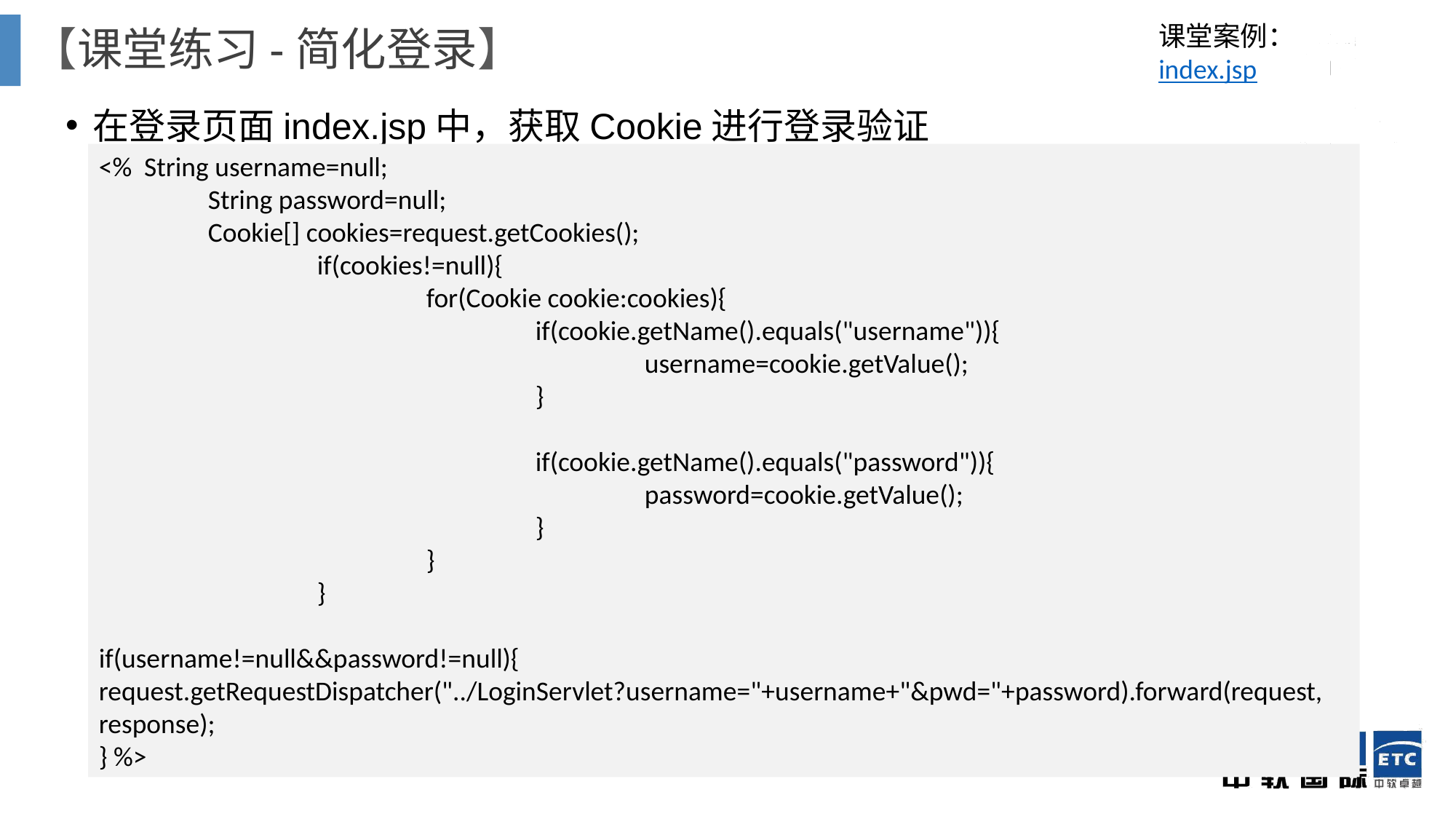

# 【课堂练习-简化登录】
课堂案例：
index.jsp
在登录页面index.jsp中，获取Cookie进行登录验证
<%  String username=null;
	String password=null;
	Cookie[] cookies=request.getCookies();
		if(cookies!=null){
			for(Cookie cookie:cookies){
				if(cookie.getName().equals("username")){
					username=cookie.getValue();
				}

				if(cookie.getName().equals("password")){
					password=cookie.getValue();
				}
			}
		}

if(username!=null&&password!=null){
request.getRequestDispatcher("../LoginServlet?username="+username+"&pwd="+password).forward(request, response);
} %>